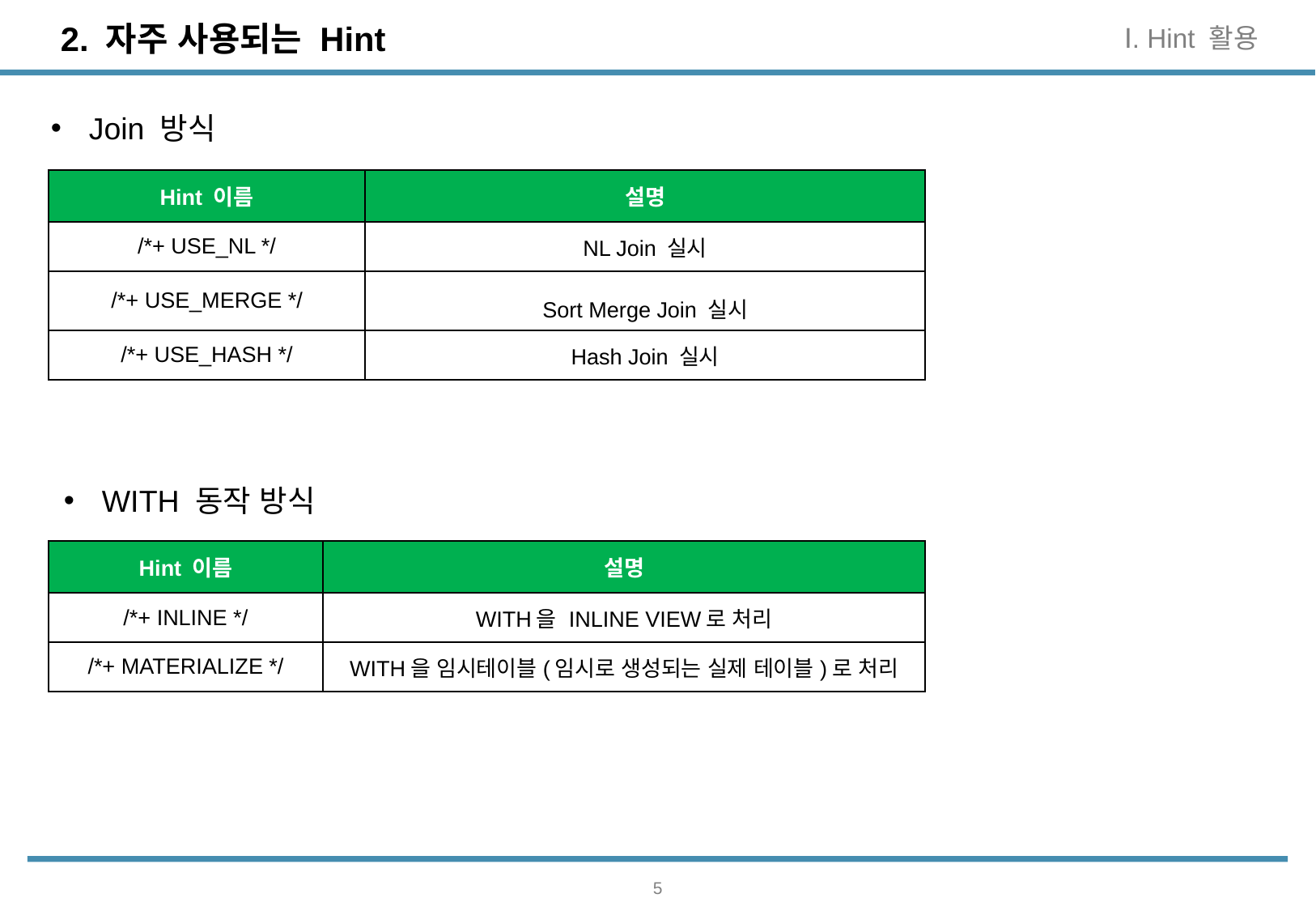

# 2. 자주 사용되는 Hint
Ⅰ. Hint 활용
Join 방식
| Hint 이름 | 설명 |
| --- | --- |
| /\*+ USE\_NL \*/ | NL Join 실시 |
| /\*+ USE\_MERGE \*/ | Sort Merge Join 실시 |
| /\*+ USE\_HASH \*/ | Hash Join 실시 |
WITH 동작 방식
| Hint 이름 | 설명 |
| --- | --- |
| /\*+ INLINE \*/ | WITH을 INLINE VIEW로 처리 |
| /\*+ MATERIALIZE \*/ | WITH을 임시테이블(임시로 생성되는 실제 테이블)로 처리 |
5